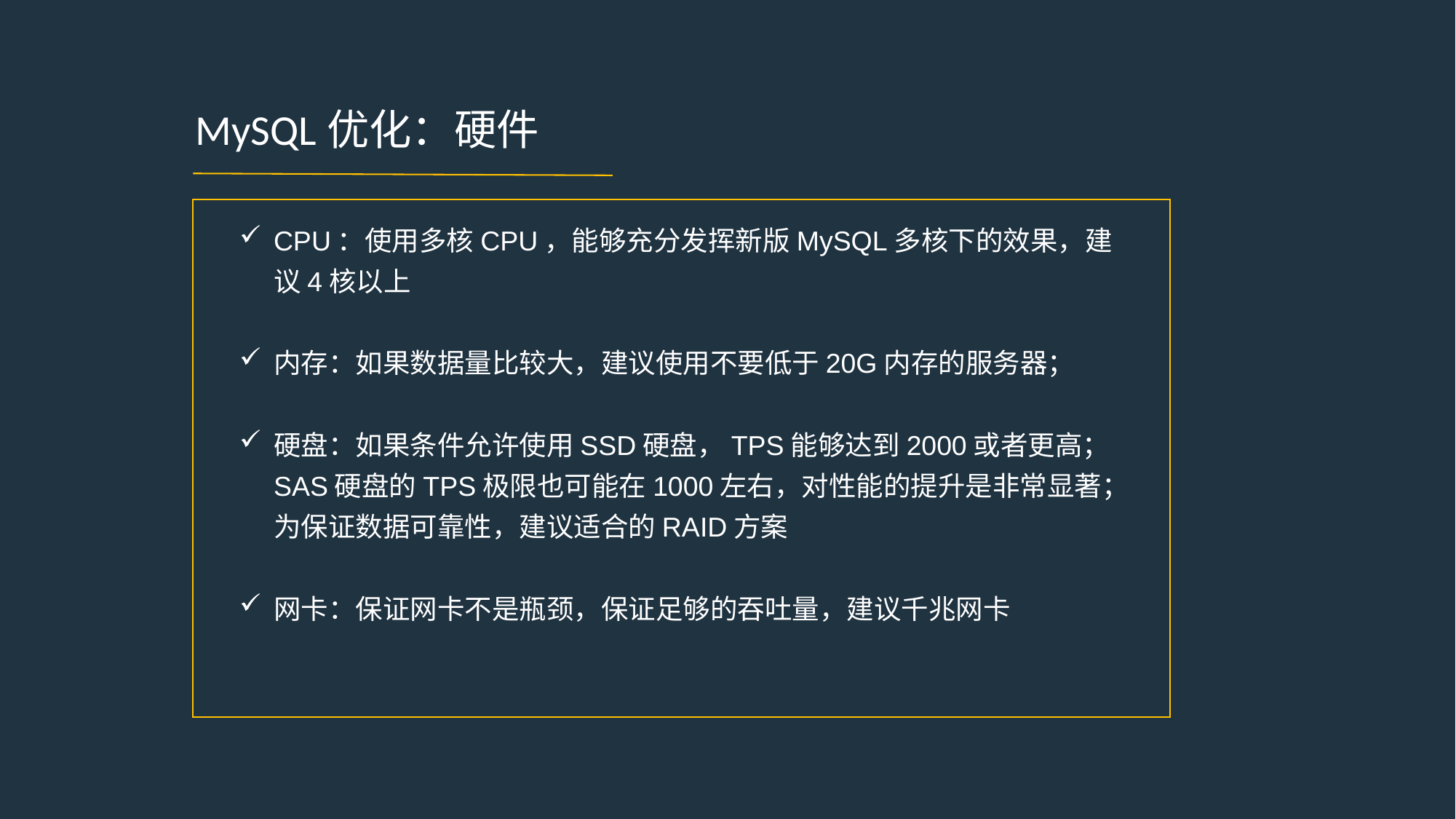

MySQL优化：硬件

CPU：使用多核CPU，能够充分发挥新版MySQL多核下的效果，建议4核以上

内存：如果数据量比较大，建议使用不要低于20G内存的服务器；

硬盘：如果条件允许使用SSD硬盘，TPS能够达到2000或者更高；SAS硬盘的TPS极限也可能在1000左右，对性能的提升是非常显著；为保证数据可靠性，建议适合的RAID方案

网卡：保证网卡不是瓶颈，保证足够的吞吐量，建议千兆网卡